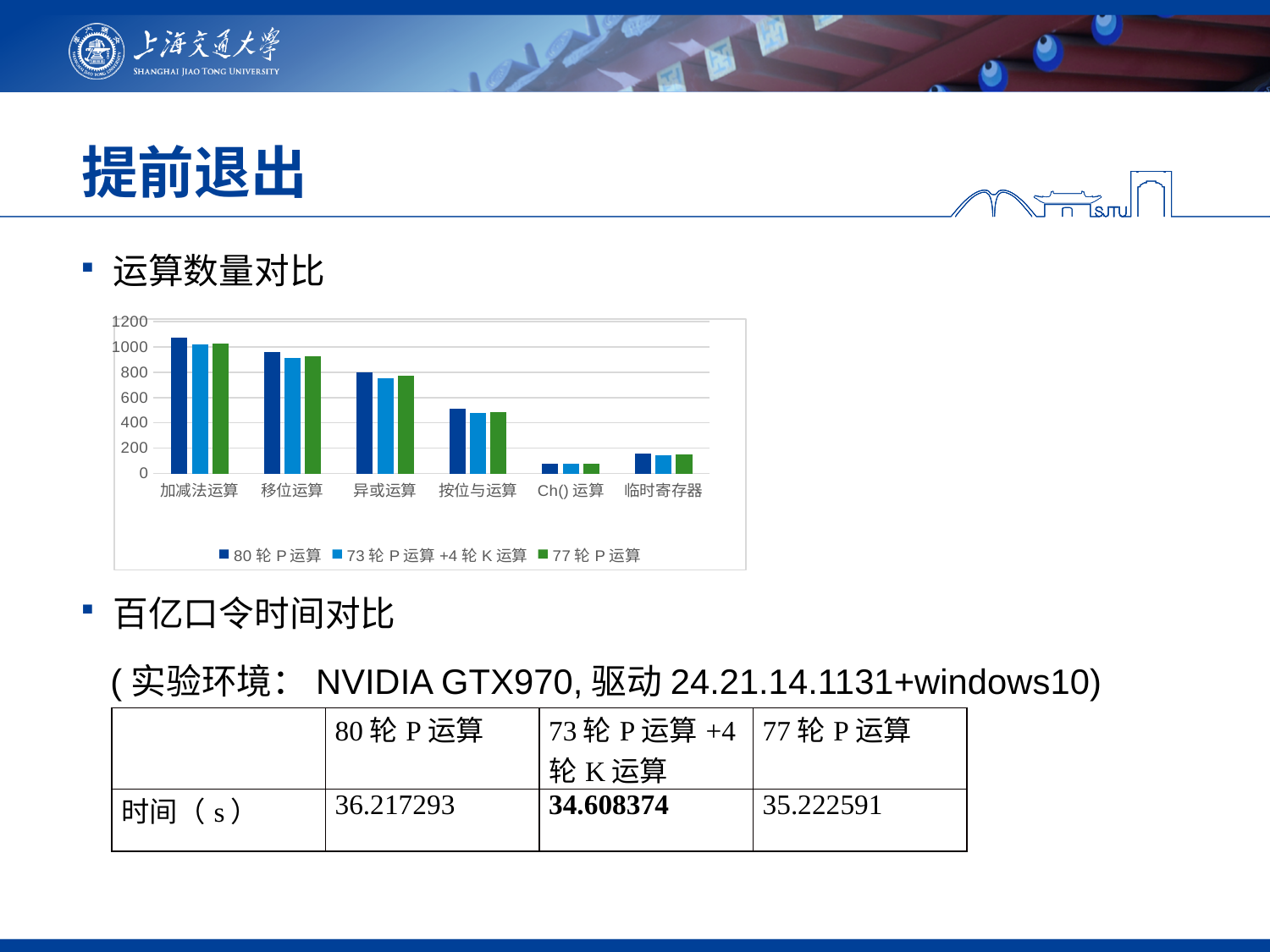

# 提前退出
运算数量对比

百亿口令时间对比
   (实验环境：NVIDIA GTX970,驱动24.21.14.1131+windows10)

### Chart

| Category | 80轮P运算 | 73轮P运算+4轮K运算 | 77轮P运算 |
|---|---|---|---|
| 加减法运算 | 1072.0 | 1022.0 | 1030.0 |
| 移位运算 | 960.0 | 912.0 | 924.0 |
| 异或运算 | 800.0 | 754.0 | 770.0 |
| 按位与运算 | 512.0 | 476.0 | 488.0 |
| Ch()运算 | 80.0 | 77.0 | 77.0 |
| 临时寄存器 | 160.0 | 146.0 | 154.0 |
|  | 80轮P运算 | 73轮P运算+4轮K运算 | 77轮P运算 |
| --- | --- | --- | --- |
| 时间（s） | 36.217293 | 34.608374 | 35.222591 |